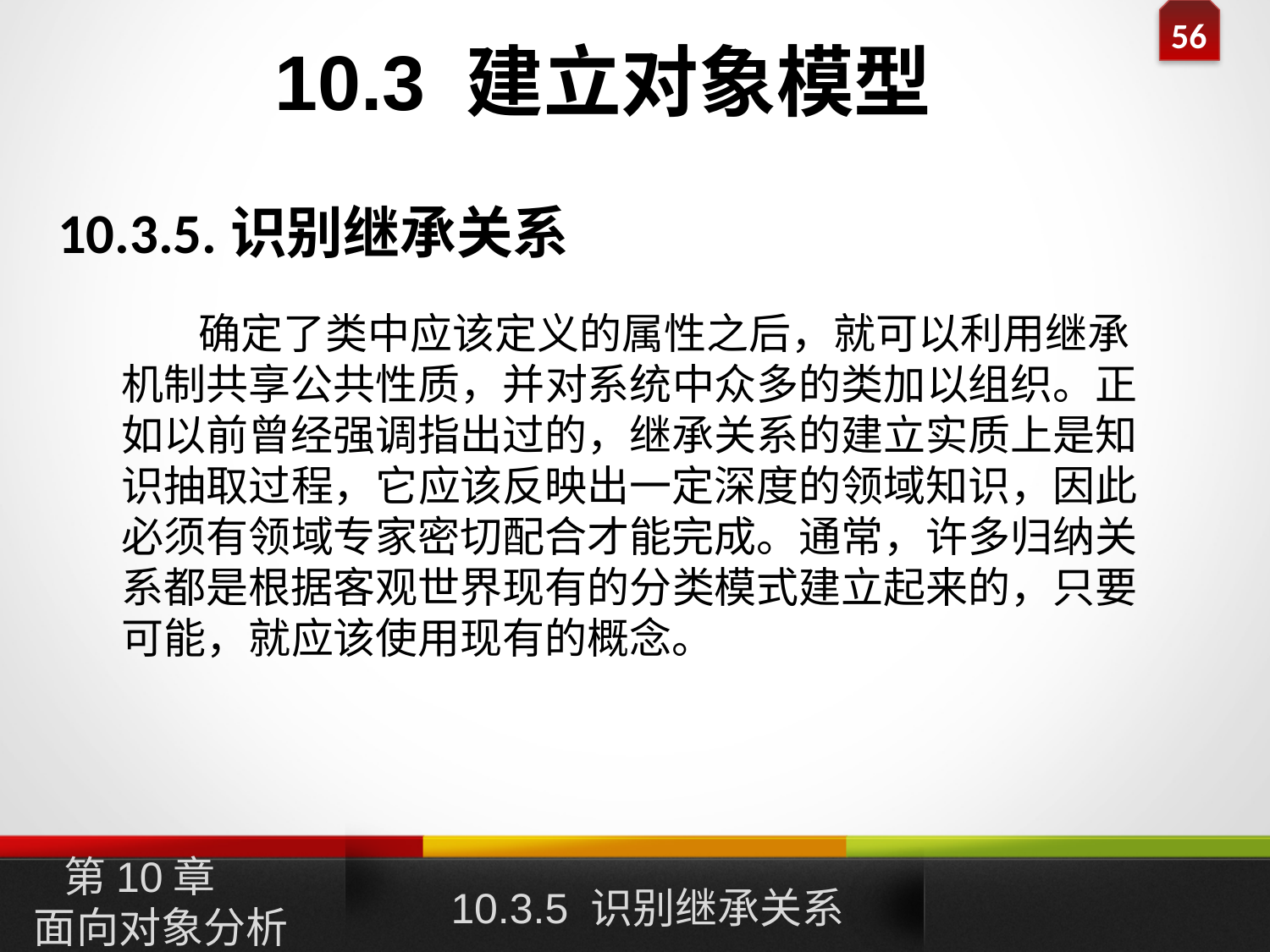

10.3 建立对象模型
10.3.5.识别继承关系
       确定了类中应该定义的属性之后，就可以利用继承机制共享公共性质，并对系统中众多的类加以组织。正如以前曾经强调指出过的，继承关系的建立实质上是知识抽取过程，它应该反映出一定深度的领域知识，因此必须有领域专家密切配合才能完成。通常，许多归纳关系都是根据客观世界现有的分类模式建立起来的，只要可能，就应该使用现有的概念。
10.3.5 识别继承关系